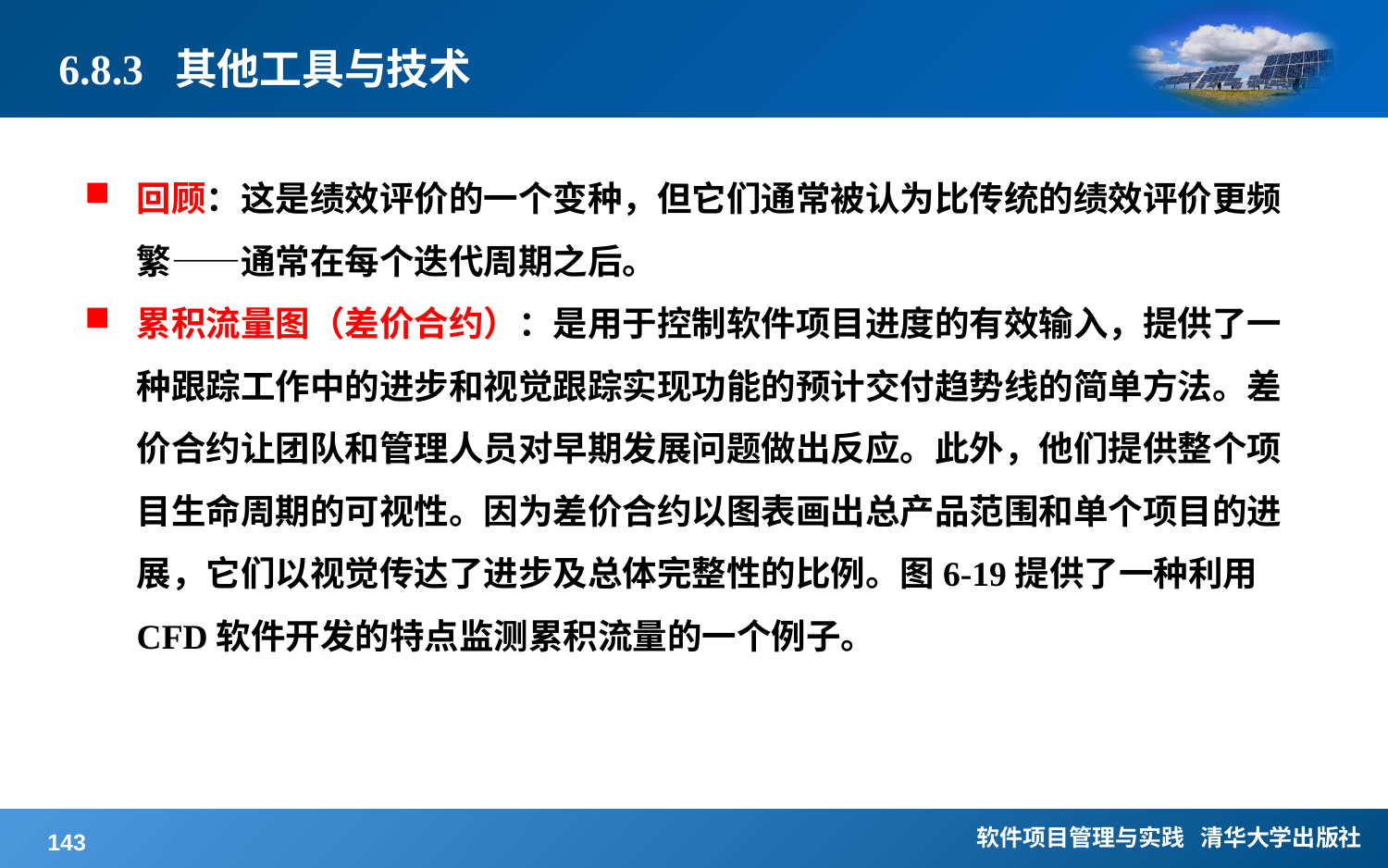

# 6.8.3  其他工具与技术
回顾：这是绩效评价的一个变种，但它们通常被认为比传统的绩效评价更频繁――通常在每个迭代周期之后。
累积流量图（差价合约）：是用于控制软件项目进度的有效输入，提供了一种跟踪工作中的进步和视觉跟踪实现功能的预计交付趋势线的简单方法。差价合约让团队和管理人员对早期发展问题做出反应。此外，他们提供整个项目生命周期的可视性。因为差价合约以图表画出总产品范围和单个项目的进展，它们以视觉传达了进步及总体完整性的比例。图6-19提供了一种利用CFD软件开发的特点监测累积流量的一个例子。